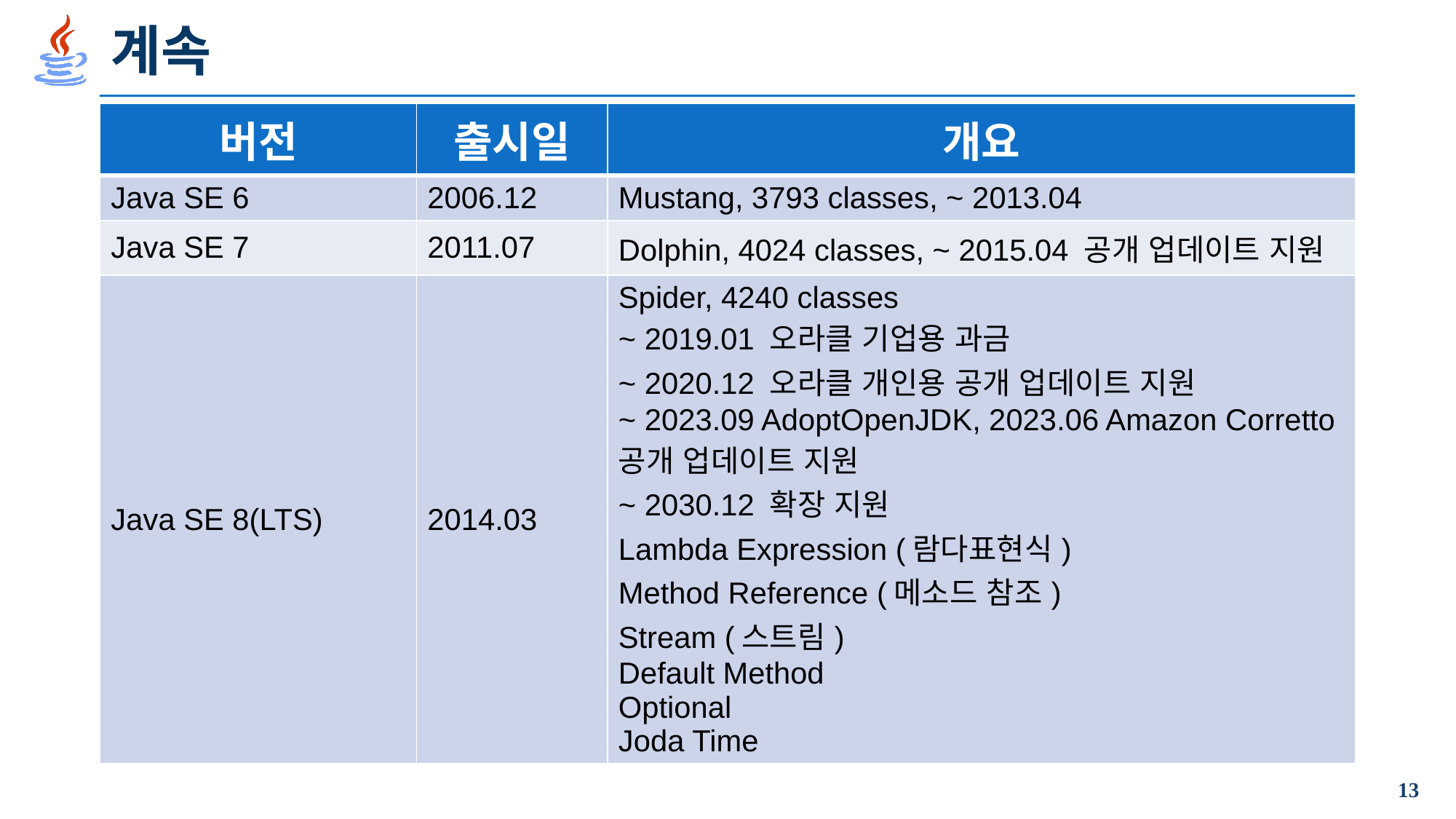

# 계속
| 버전 | 출시일 | 개요 |
| --- | --- | --- |
| Java SE 6 | 2006.12 | Mustang, 3793 classes, ~ 2013.04 |
| Java SE 7 | 2011.07 | Dolphin, 4024 classes, ~ 2015.04 공개 업데이트 지원 |
| Java SE 8(LTS) | 2014.03 | Spider, 4240 classes ~ 2019.01 오라클 기업용 과금 ~ 2020.12 오라클 개인용 공개 업데이트 지원 ~ 2023.09 AdoptOpenJDK, 2023.06 Amazon Corretto 공개 업데이트 지원 ~ 2030.12 확장 지원 Lambda Expression (람다표현식) Method Reference (메소드 참조) Stream (스트림) Default Method Optional Joda Time |
13